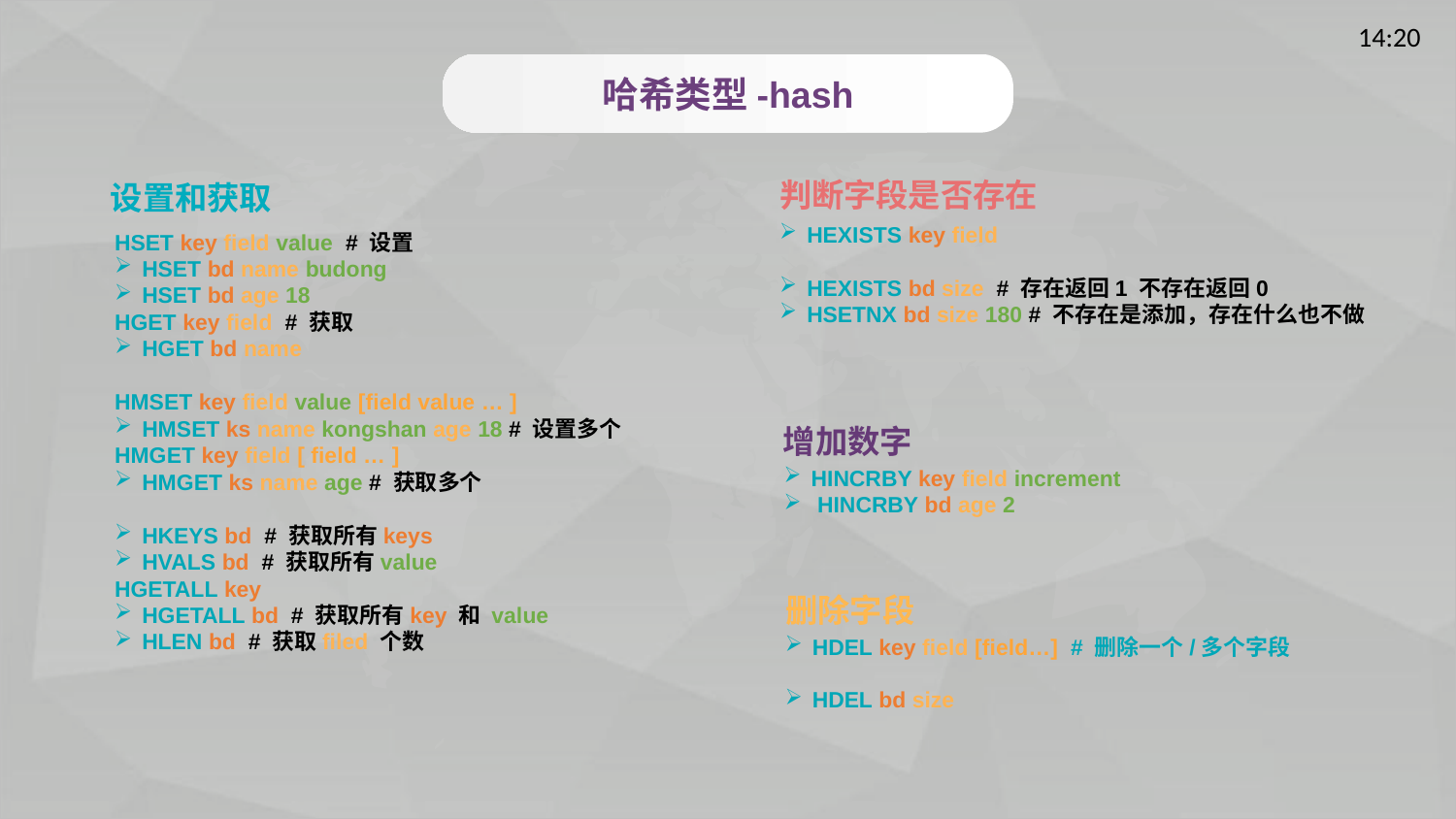

哈希类型-hash

判断字段是否存在
HEXISTS key field

HEXISTS bd size  # 存在返回1 不存在返回0
HSETNX bd size 180 # 不存在是添加，存在什么也不做
设置和获取
HSET key field value  # 设置
HSET bd name budong
HSET bd age 18
HGET key field  # 获取
HGET bd name

HMSET key field value [field value … ]
HMSET ks name kongshan age 18 # 设置多个
HMGET key field [ field … ]
HMGET ks name age # 获取多个

HKEYS bd  # 获取所有keys
HVALS bd  # 获取所有value
HGETALL key
HGETALL bd  # 获取所有key 和 value
HLEN bd  # 获取filed 个数
增加数字
HINCRBY key field increment
 HINCRBY bd age 2
删除字段
HDEL key field [field…]  # 删除一个/多个字段

HDEL bd size